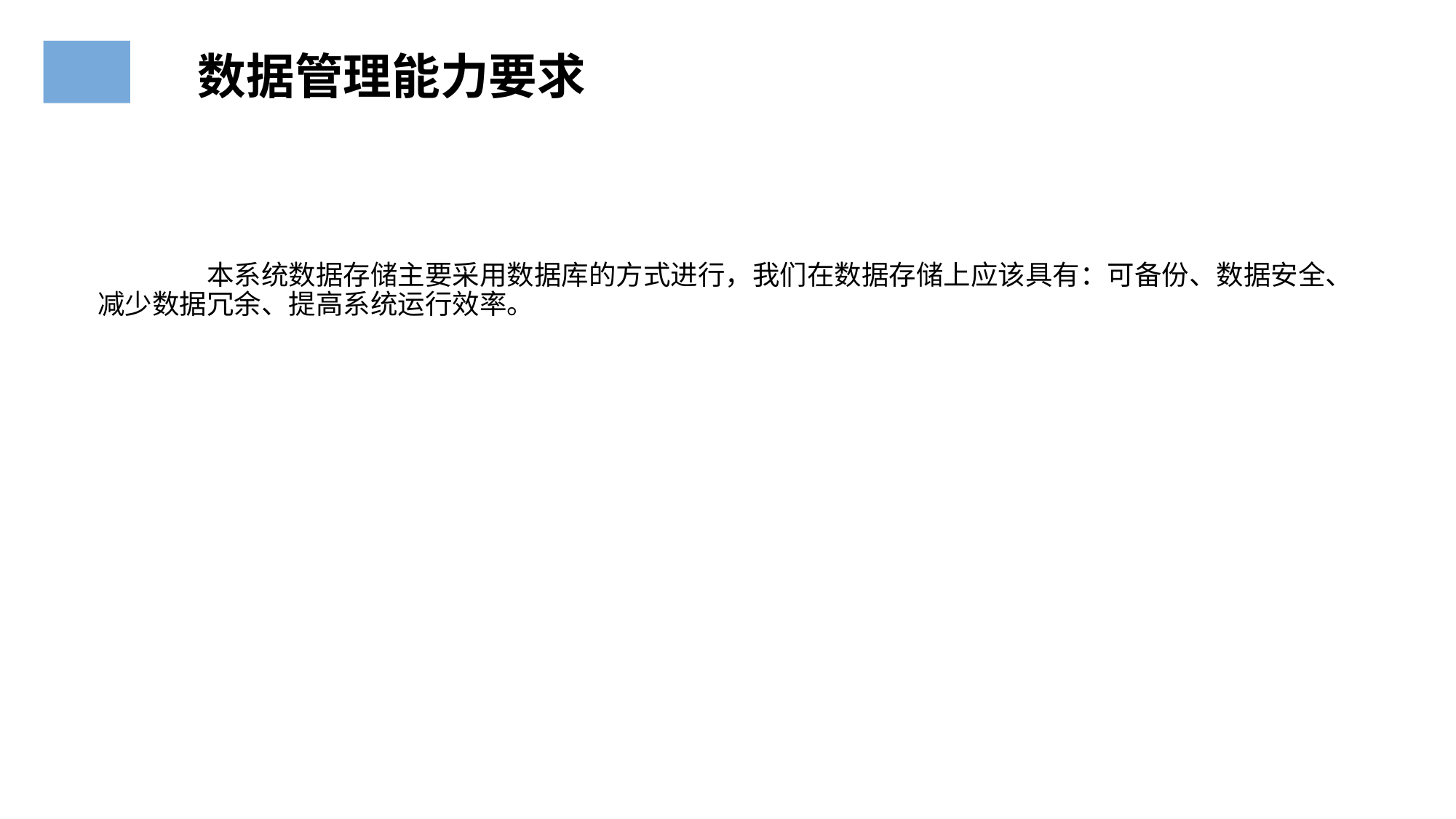

数据管理能力要求
#
	本系统数据存储主要采用数据库的方式进行，我们在数据存储上应该具有：可备份、数据安全、减少数据冗余、提高系统运行效率。